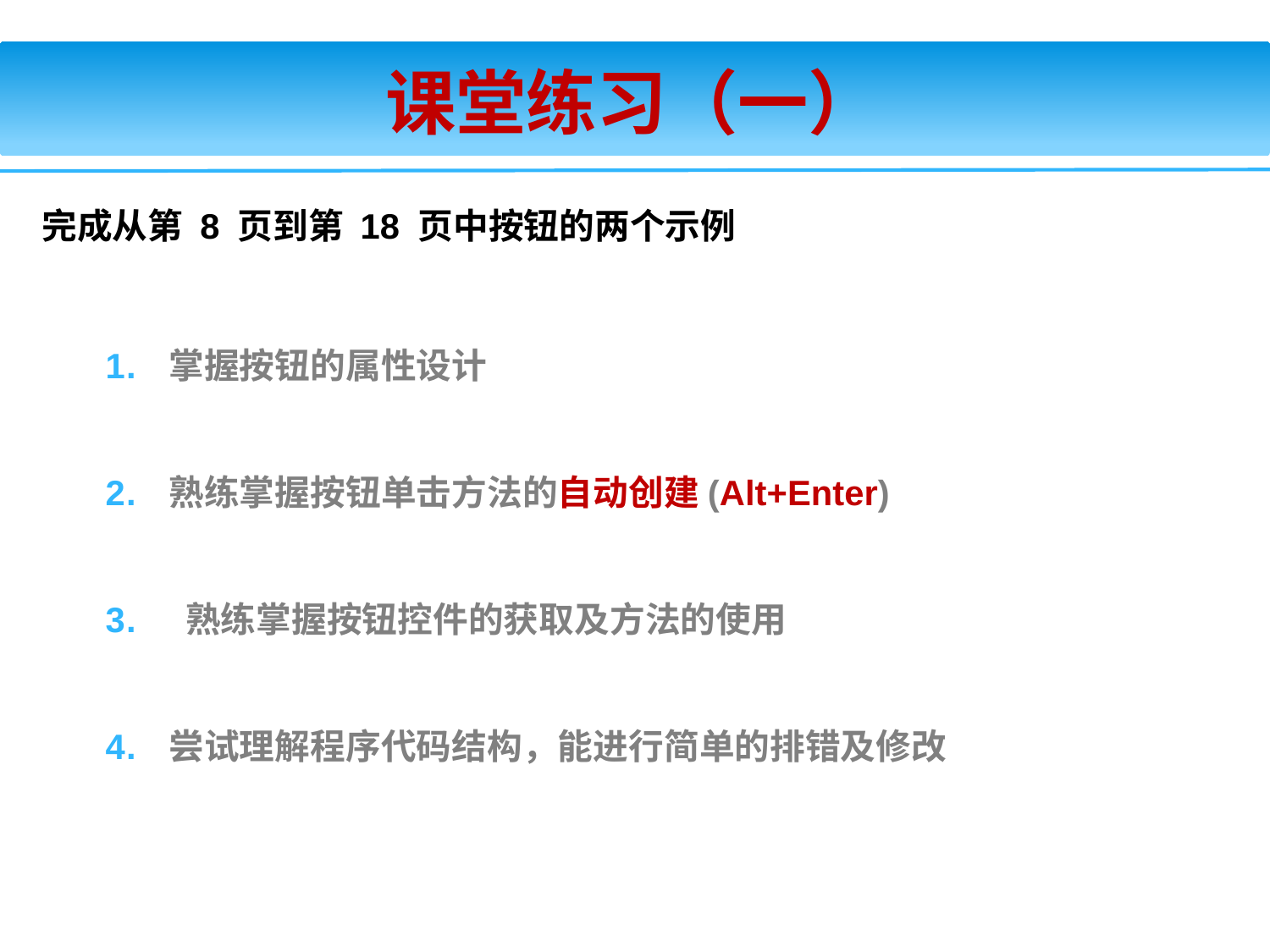

课堂练习（一）
完成从第 8 页到第 18 页中按钮的两个示例

掌握按钮的属性设计

熟练掌握按钮单击方法的自动创建(Alt+Enter)

 熟练掌握按钮控件的获取及方法的使用

尝试理解程序代码结构，能进行简单的排错及修改